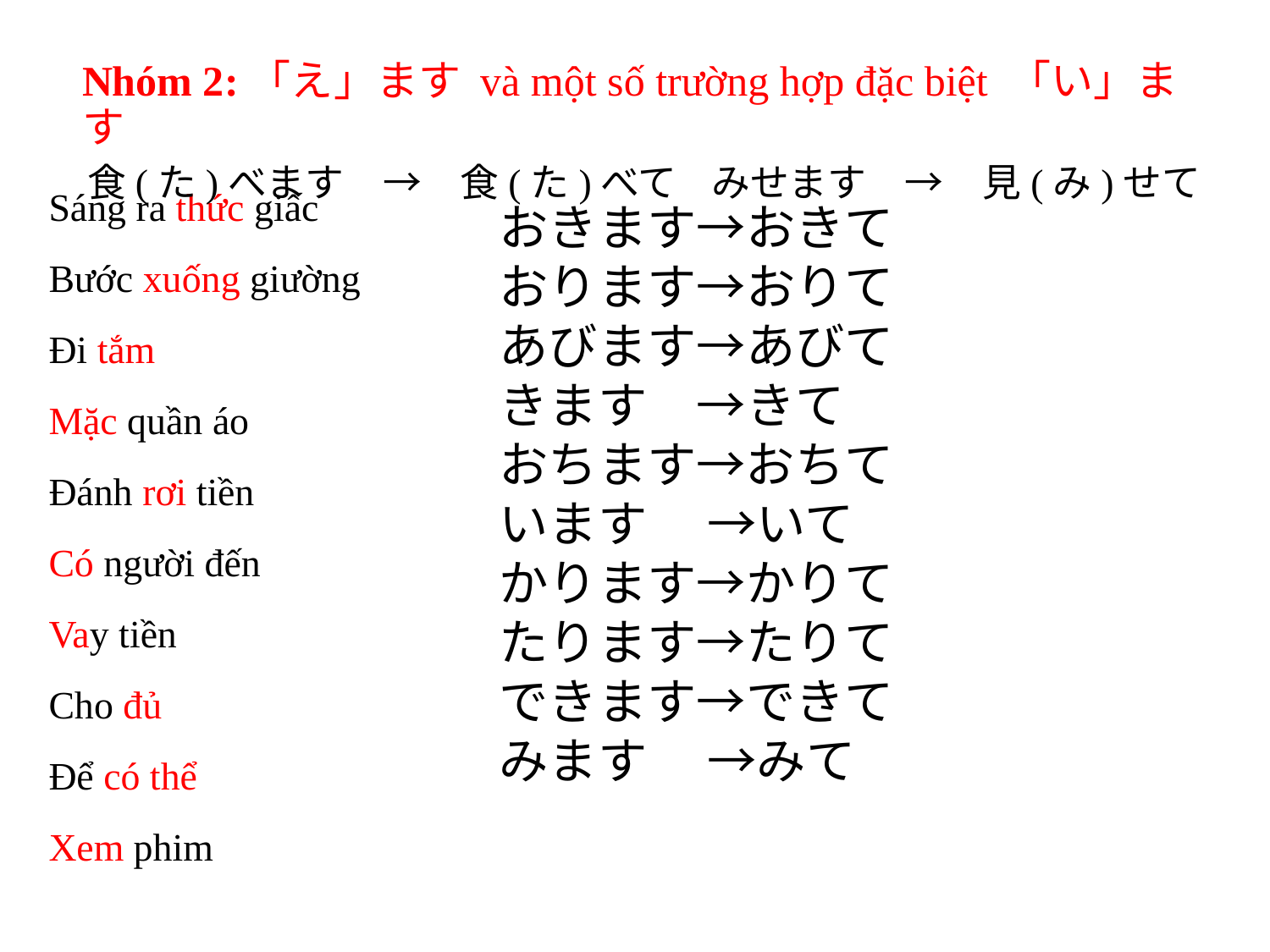

Nhóm 2:「え」ます và một số trường hợp đặc biệt 「い」ます
　食(た)べます　→　食(た)べて    みせます　→　見(み)せて
Sáng ra thức giấc
Bước xuống giường
Đi tắm
Mặc quần áo
Đánh rơi tiền
Có người đến
Vay tiền
Cho đủ
Để có thể
Xem phim
おきます→おきて
おります→おりて
あびます→あびて
きます　→きて
おちます→おちて
います　 →いて
かります→かりて
たります→たりて
できます→できて
みます　 →みて